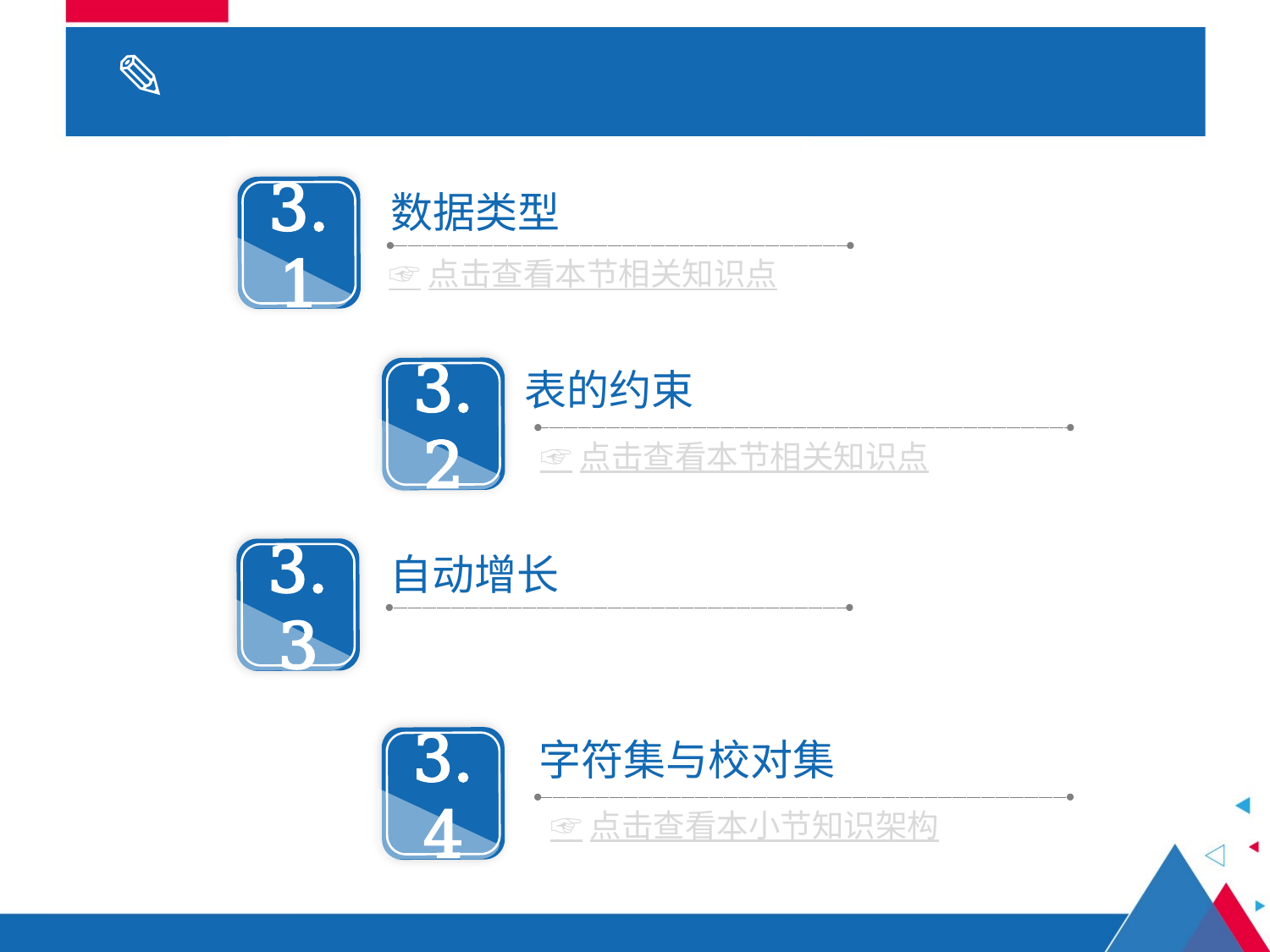

# 目录
3.1

数据类型
☞点击查看本节相关知识点
3.2

表的约束
☞点击查看本节相关知识点
3.3

自动增长
3.4

字符集与校对集
☞点击查看本小节知识架构